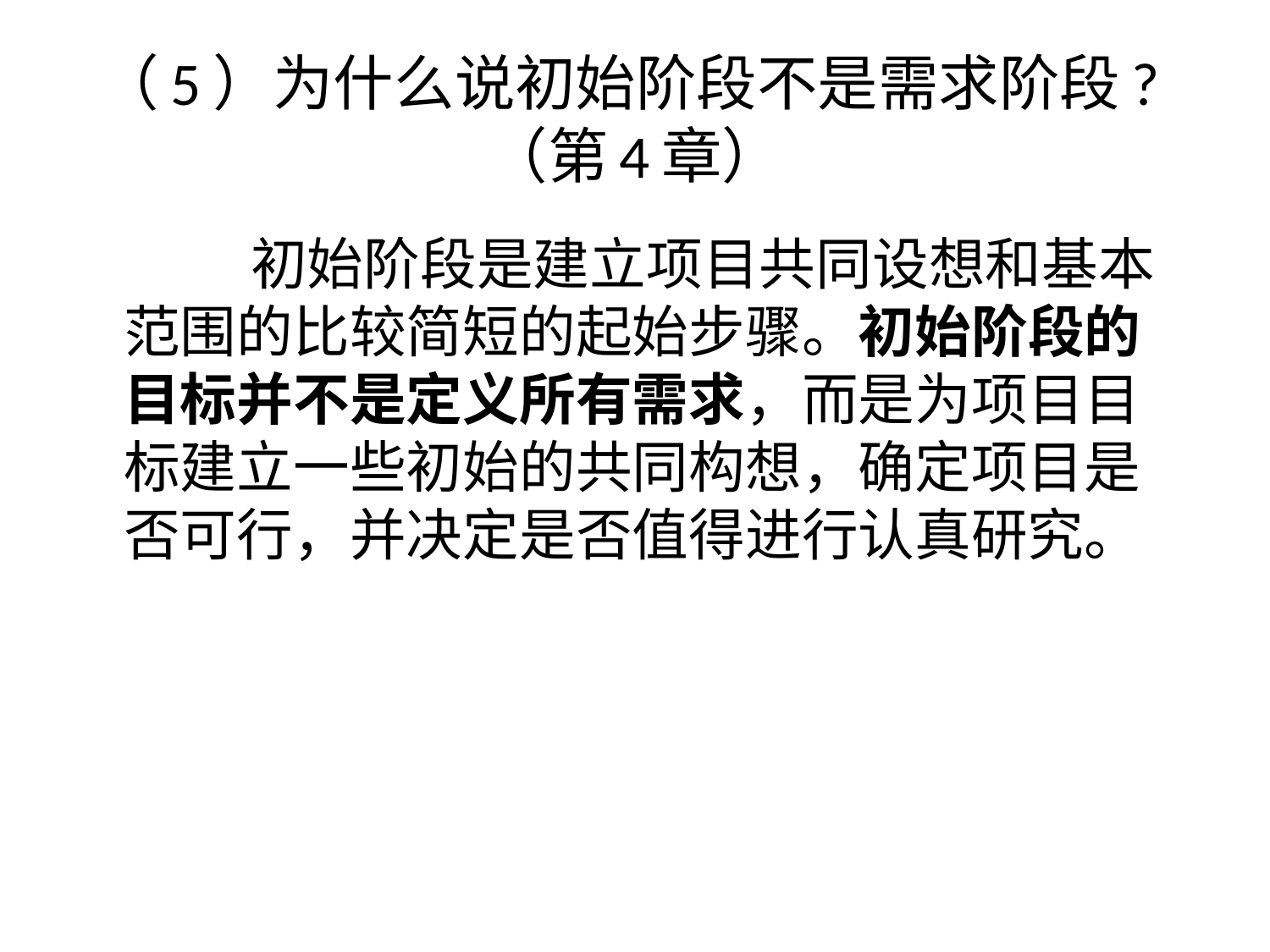

# （5）为什么说初始阶段不是需求阶段?（第4章）
		初始阶段是建立项目共同设想和基本范围的比较简短的起始步骤。初始阶段的目标并不是定义所有需求，而是为项目目标建立一些初始的共同构想，确定项目是否可行，并决定是否值得进行认真研究。